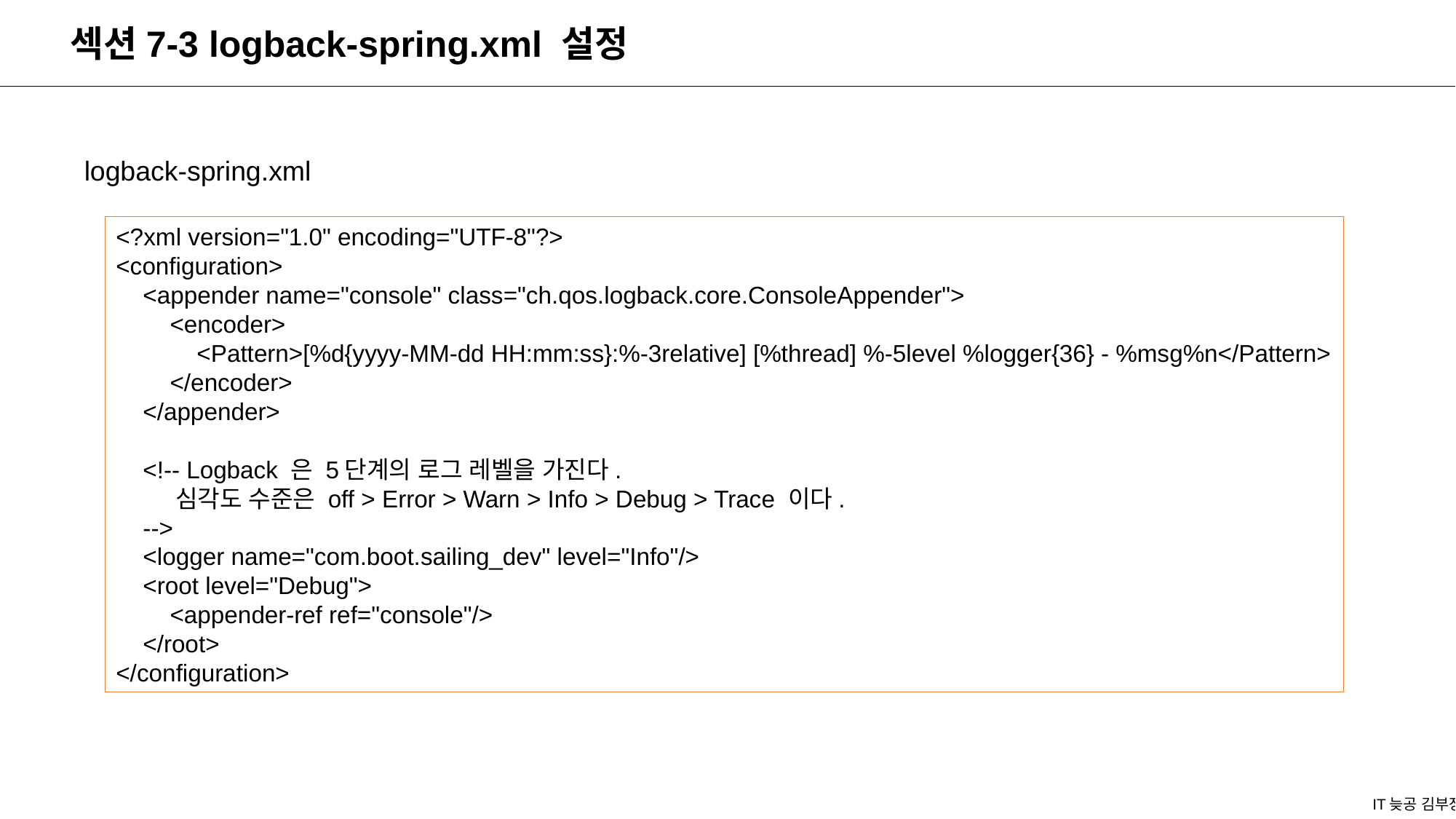

섹션7-3 logback-spring.xml 설정
logback-spring.xml
<?xml version="1.0" encoding="UTF-8"?>
<configuration>
    <appender name="console" class="ch.qos.logback.core.ConsoleAppender">
        <encoder>
            <Pattern>[%d{yyyy-MM-dd HH:mm:ss}:%-3relative] [%thread] %-5level %logger{36} - %msg%n</Pattern>
        </encoder>
    </appender>

    <!-- Logback 은 5단계의 로그 레벨을 가진다.
        심각도 수준은 off > Error > Warn > Info > Debug > Trace 이다.
    -->
    <logger name="com.boot.sailing_dev" level="Info"/>
    <root level="Debug">
        <appender-ref ref="console"/>
    </root>
</configuration>
IT늦공 김부장